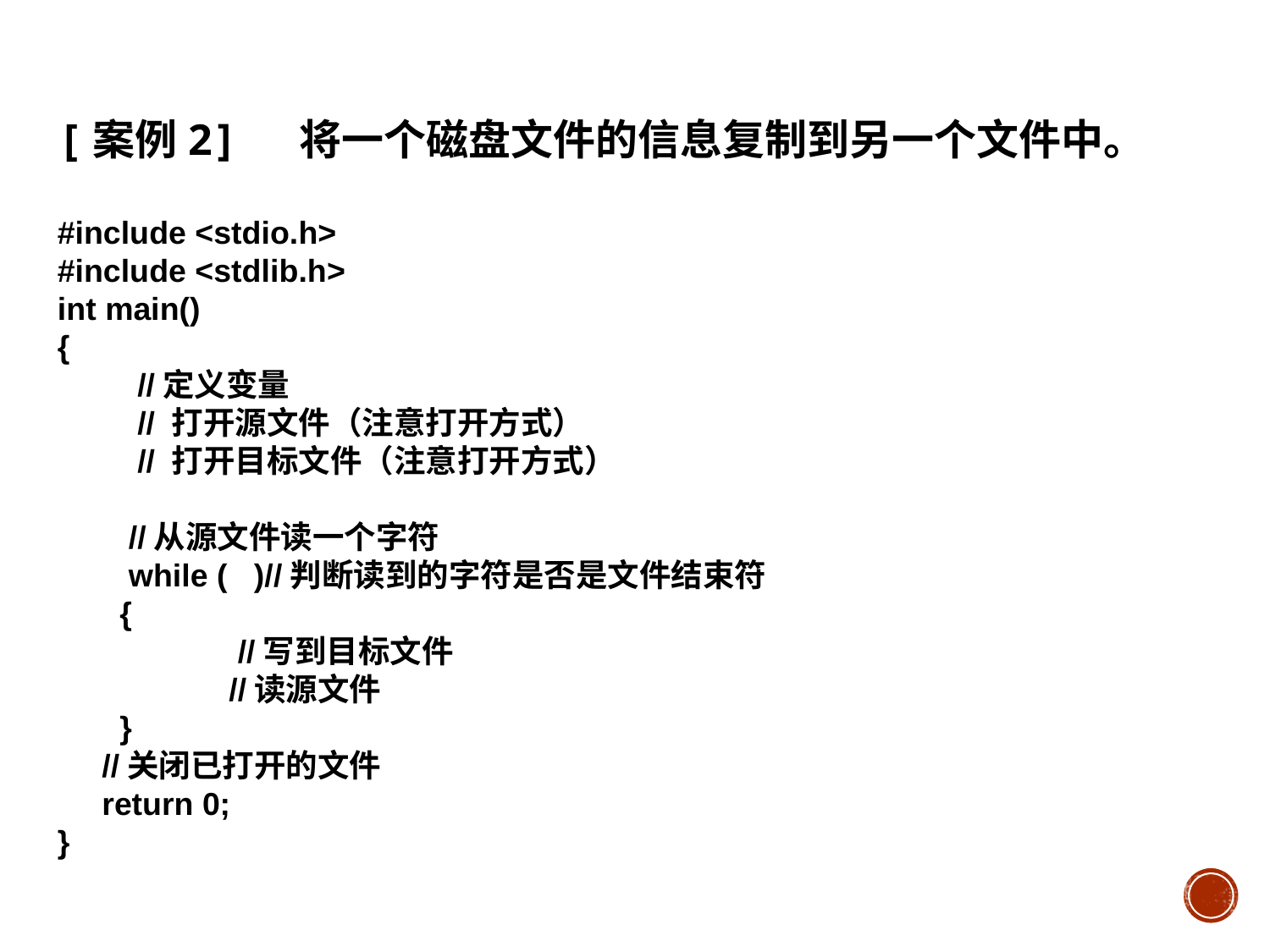

[案例2]  将一个磁盘文件的信息复制到另一个文件中。
#include <stdio.h>
#include <stdlib.h>
int main()
{
         //定义变量
         // 打开源文件（注意打开方式）
         // 打开目标文件（注意打开方式）

        //从源文件读一个字符
        while (   )//判断读到的字符是否是文件结束符
       {
	      //写到目标文件
	     //读源文件
       }
     //关闭已打开的文件
     return 0;
}
30